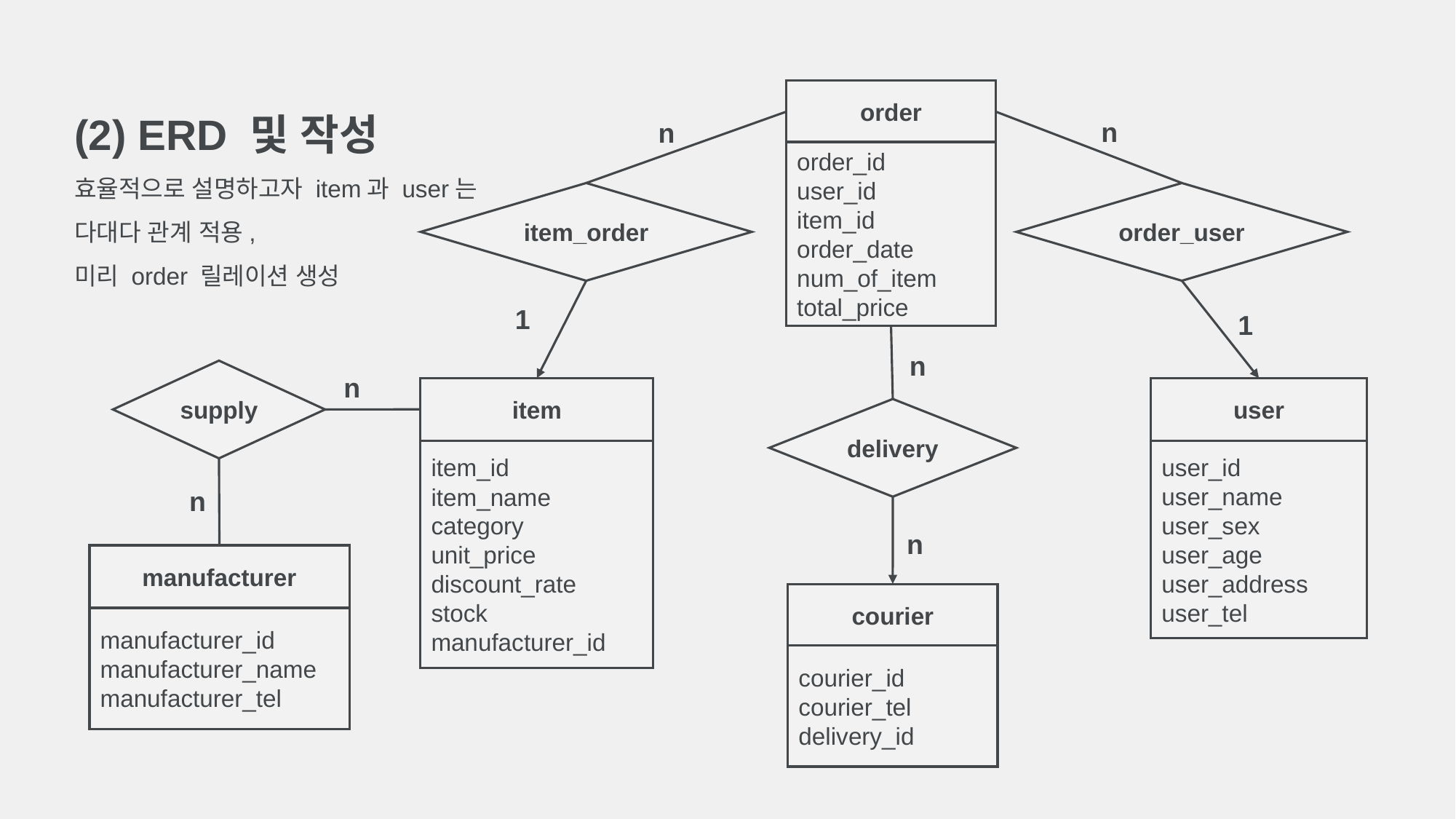

(2) ERD 및 작성
효율적으로 설명하고자 item과 user는
다대다 관계 적용,
미리 order 릴레이션 생성
order
order_id
user_id
item_id
order_date
num_of_item
total_price
n
n
item_order
order_user
1
1
n
supply
n
item
item_id
item_name
category
unit_price
discount_rate
stock
manufacturer_id
user
user_id
user_name
user_sex
user_age
user_address
user_tel
delivery
n
n
manufacturer
manufacturer_id
manufacturer_name
manufacturer_tel
courier
courier_id
courier_tel
delivery_id